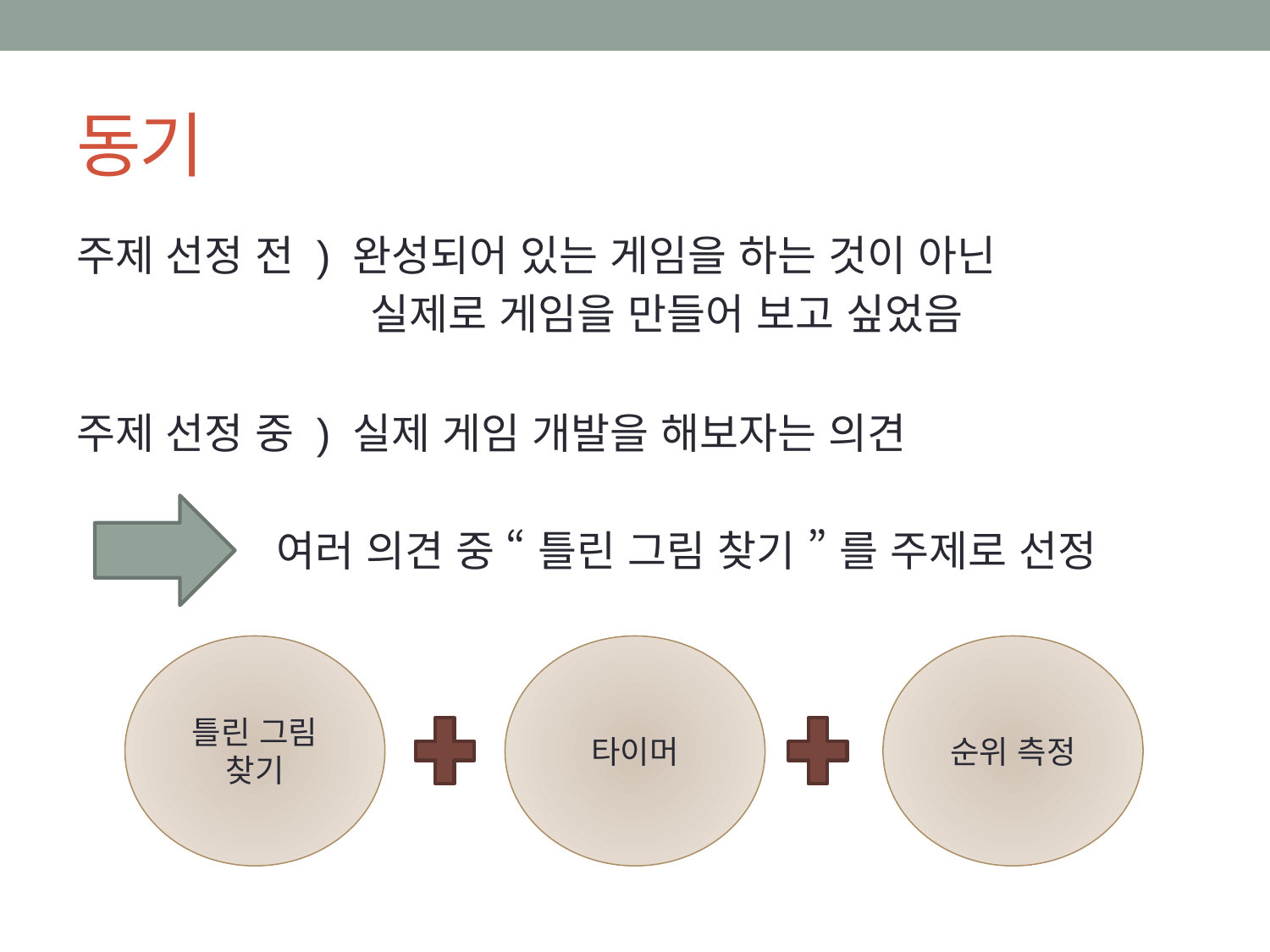

# 동기
주제 선정 전 ) 완성되어 있는 게임을 하는 것이 아닌
                        실제로 게임을 만들어 보고 싶었음

주제 선정 중 ) 실제 게임 개발을 해보자는 의견

                여러 의견 중 “ 틀린 그림 찾기 ” 를 주제로 선정

틀린 그림 찾기
타이머
순위 측정